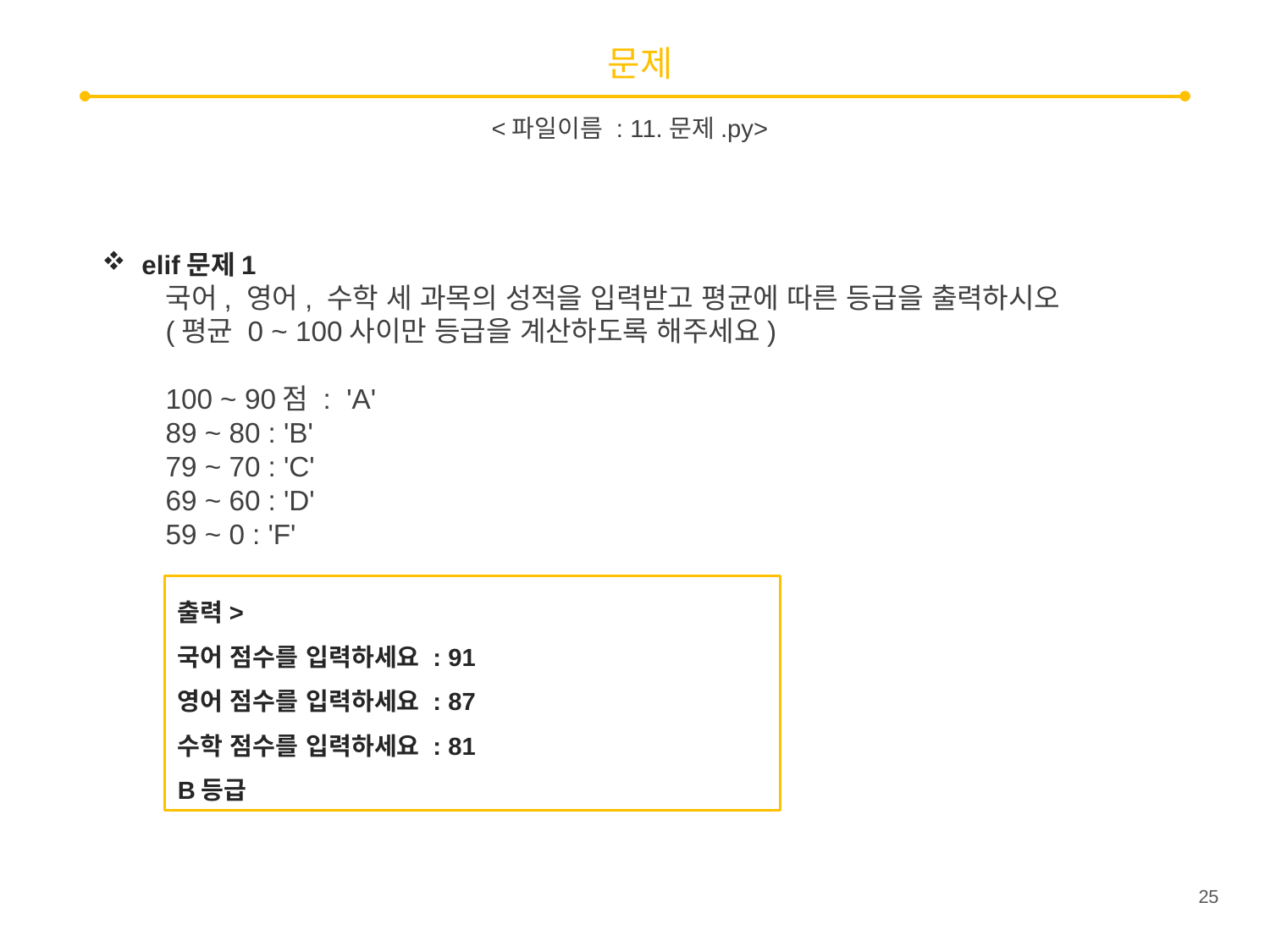

# 문제
<파일이름 : 11.문제.py>
elif문제1
국어, 영어, 수학 세 과목의 성적을 입력받고 평균에 따른 등급을 출력하시오
(평균 0 ~ 100사이만 등급을 계산하도록 해주세요)

100 ~ 90점 :  'A'
89 ~ 80 : 'B'
79 ~ 70 : 'C'
69 ~ 60 : 'D'
59 ~ 0 : 'F'
출력>
국어 점수를 입력하세요 : 91
영어 점수를 입력하세요 : 87
수학 점수를 입력하세요 : 81
B등급